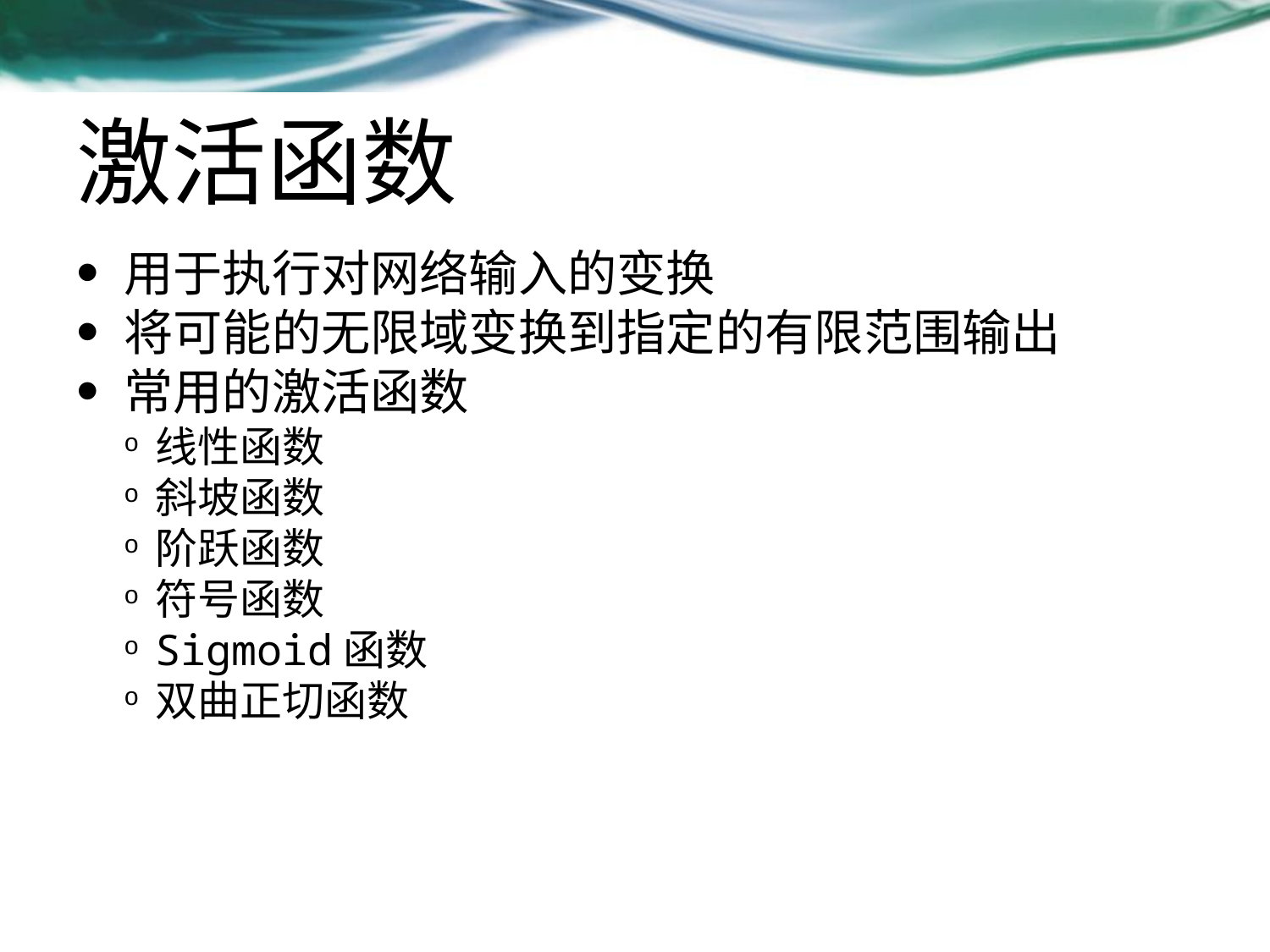

# 激活函数
用于执行对网络输入的变换
将可能的无限域变换到指定的有限范围输出
常用的激活函数
线性函数
斜坡函数
阶跃函数
符号函数
Sigmoid函数
双曲正切函数